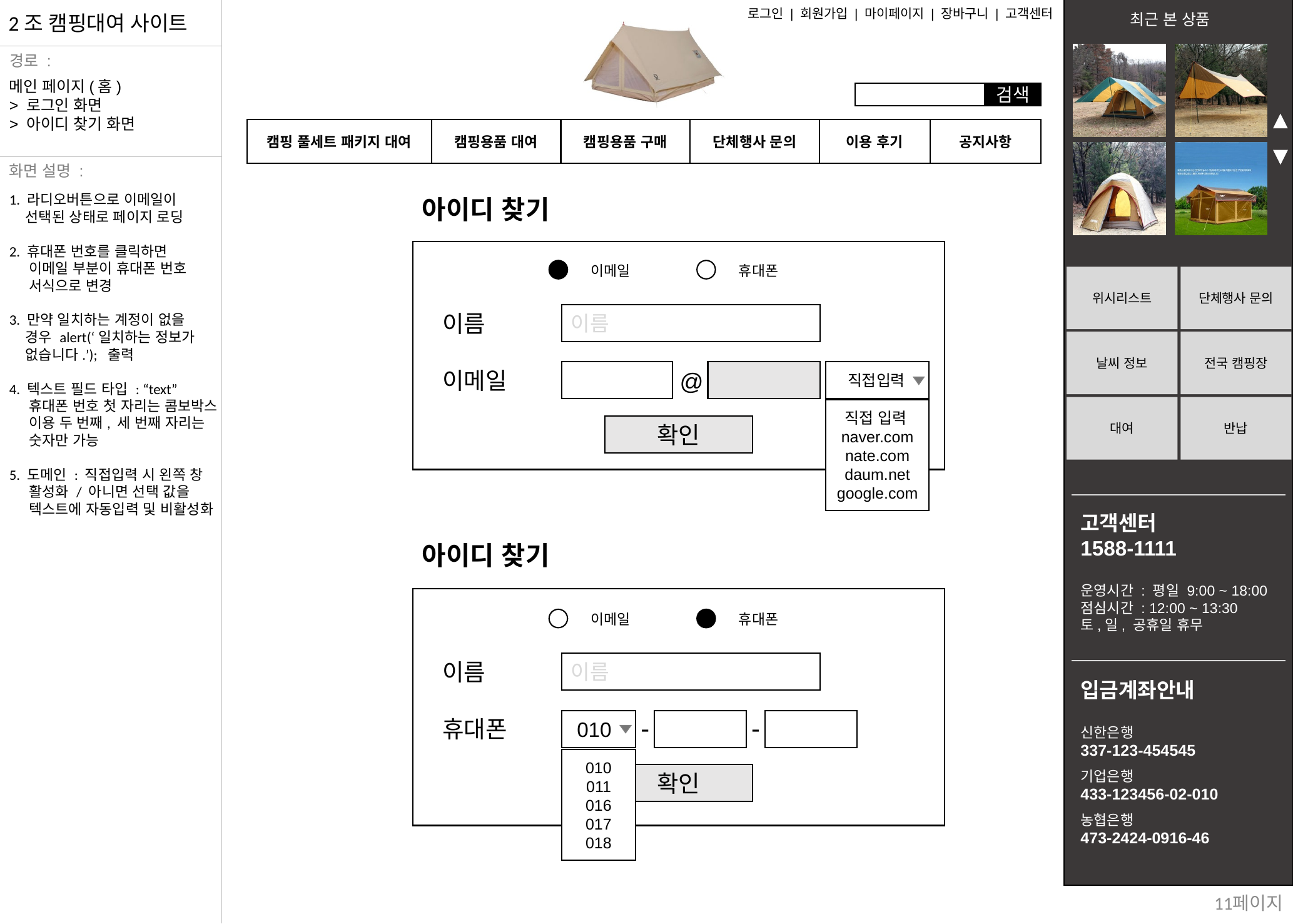

메인 페이지(홈)
> 로그인 화면
> 아이디 찾기 화면

1. 라디오버튼으로 이메일이
    선택된 상태로 페이지 로딩

2. 휴대폰 번호를 클릭하면
    이메일 부분이 휴대폰 번호
    서식으로 변경

3. 만약 일치하는 계정이 없을
    경우 alert(‘일치하는 정보가
    없습니다.’);  출력

4. 텍스트 필드 타입 : “text”
    휴대폰 번호 첫 자리는 콤보박스
    이용 두 번째, 세 번째 자리는
    숫자만 가능

5. 도메인 : 직접입력 시 왼쪽 창
    활성화 / 아니면 선택 값을
    텍스트에 자동입력 및 비활성화
아이디 찾기

이메일
휴대폰

이름
이름
이메일

  직접입력

@
직접 입력naver.com
nate.com
daum.net
google.com
확인
아이디 찾기

이메일
휴대폰

이름
이름
-
-
휴대폰
 010

010
011
016
017
018
확인